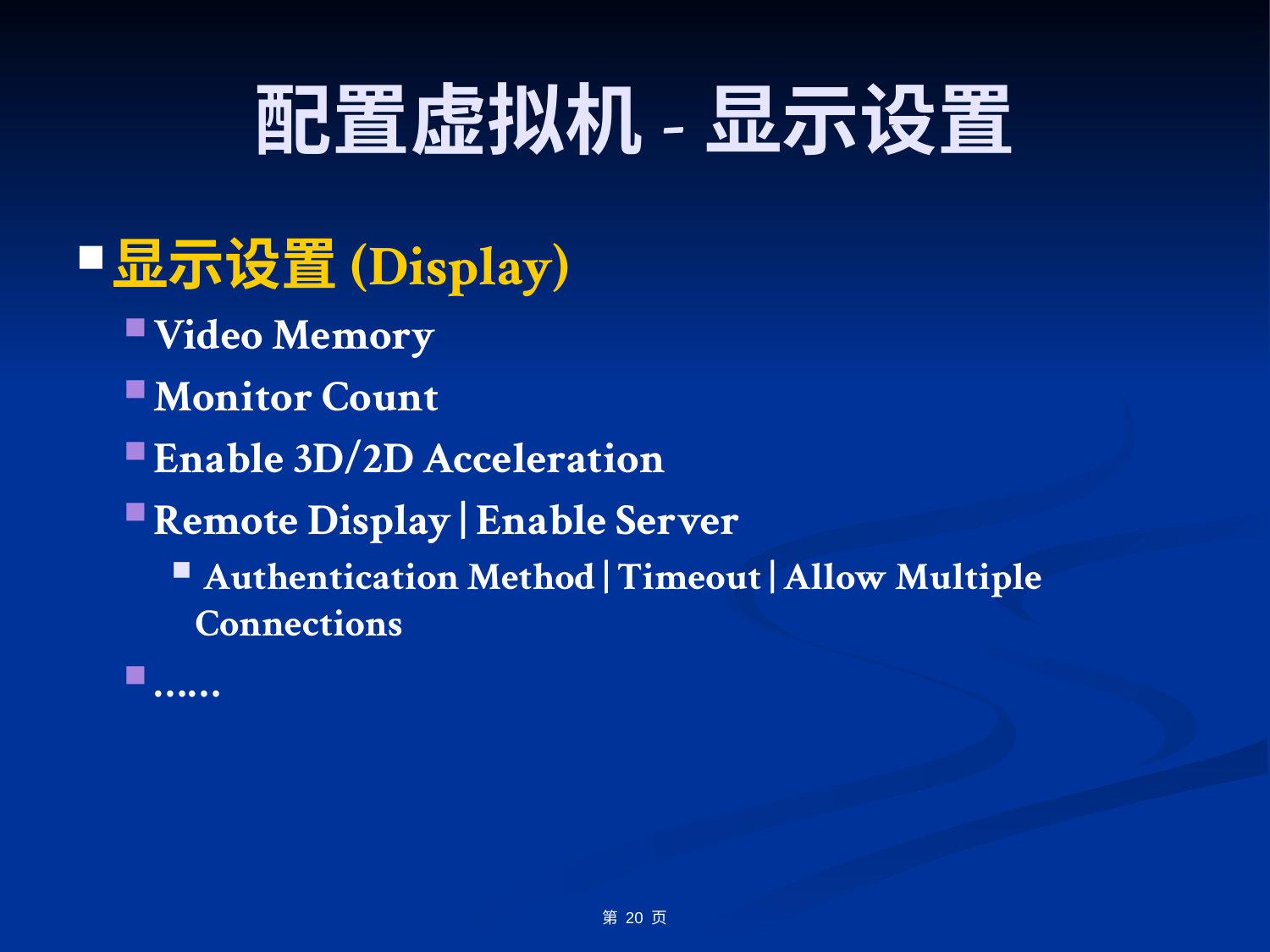

# 配置虚拟机-显示设置
显示设置(Display)
Video Memory
Monitor Count
Enable 3D/2D Acceleration
Remote Display | Enable Server
 Authentication Method | Timeout | Allow Multiple Connections
……
第 20 页